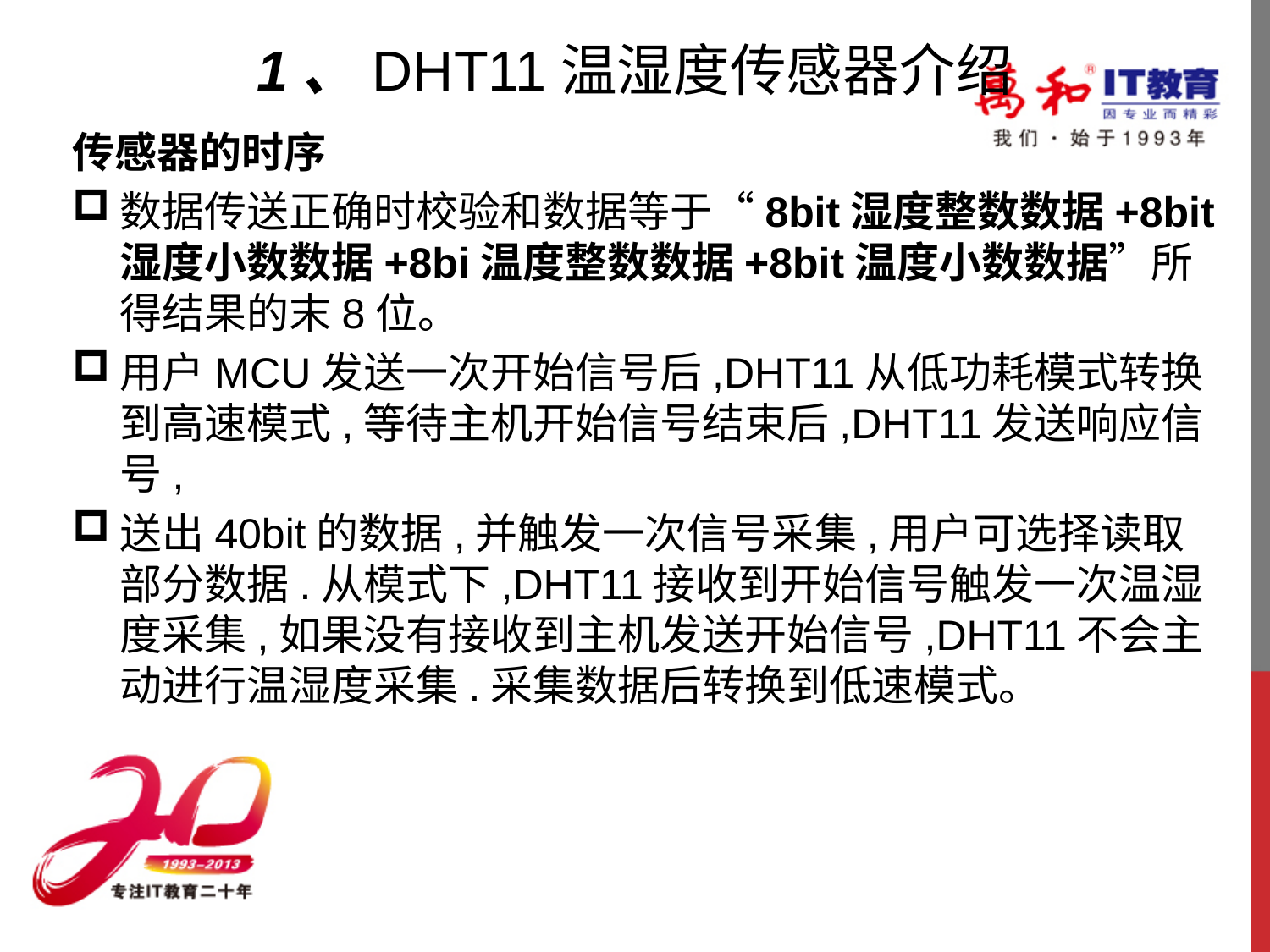

# 1、DHT11温湿度传感器介绍
传感器的时序
数据传送正确时校验和数据等于“8bit湿度整数数据+8bit湿度小数数据+8bi温度整数数据+8bit温度小数数据”所得结果的末8位。
用户MCU发送一次开始信号后,DHT11从低功耗模式转换到高速模式,等待主机开始信号结束后,DHT11发送响应信号,
送出40bit的数据,并触发一次信号采集,用户可选择读取部分数据.从模式下,DHT11接收到开始信号触发一次温湿度采集,如果没有接收到主机发送开始信号,DHT11不会主动进行温湿度采集.采集数据后转换到低速模式。